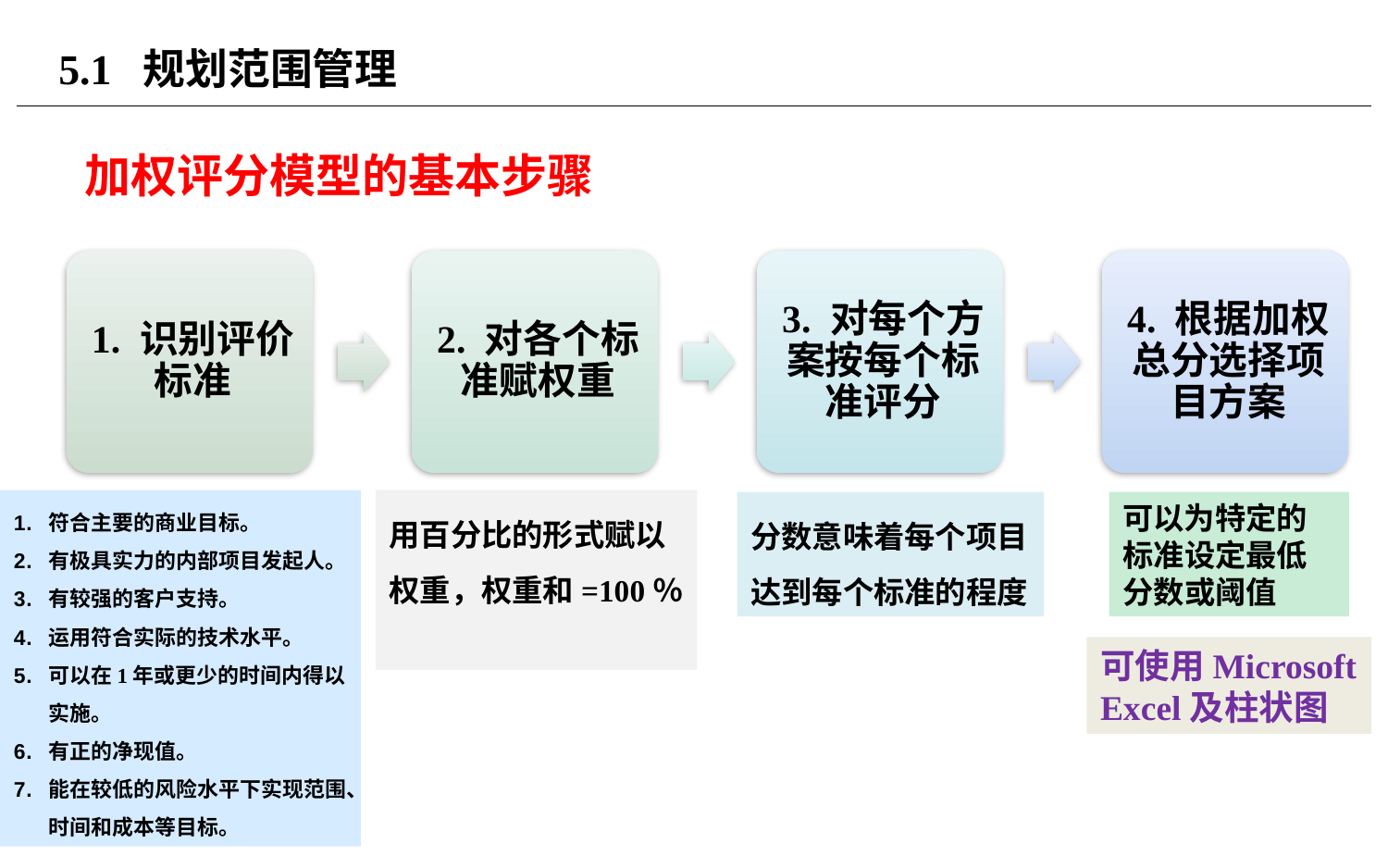

# 5.1  规划范围管理
加权评分模型的基本步骤

1. 识别评价标准

2. 对各个标准赋权重

3. 对每个方案按每个标准评分

4. 根据加权总分选择项目方案
符合主要的商业目标。
有极具实力的内部项目发起人。
有较强的客户支持。
运用符合实际的技术水平。
可以在1年或更少的时间内得以实施。
有正的净现值。
能在较低的风险水平下实现范围、时间和成本等目标。
用百分比的形式赋以权重，权重和=100％
分数意味着每个项目达到每个标准的程度
可以为特定的标准设定最低分数或阈值
可使用Microsoft Excel及柱状图